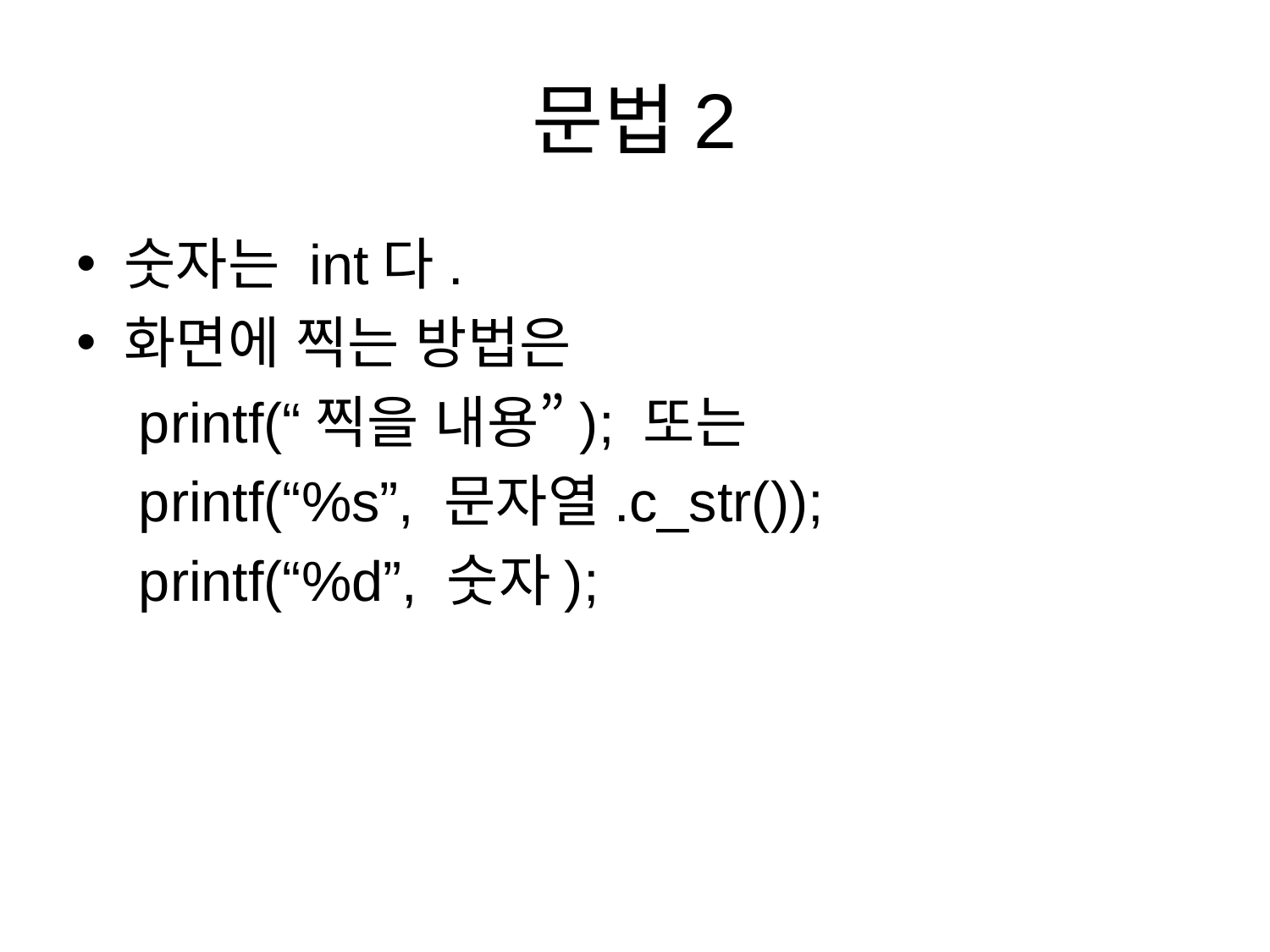

# 문법2
숫자는 int다.
화면에 찍는 방법은
    printf(“찍을 내용”); 또는
    printf(“%s”, 문자열.c_str());
    printf(“%d”, 숫자);